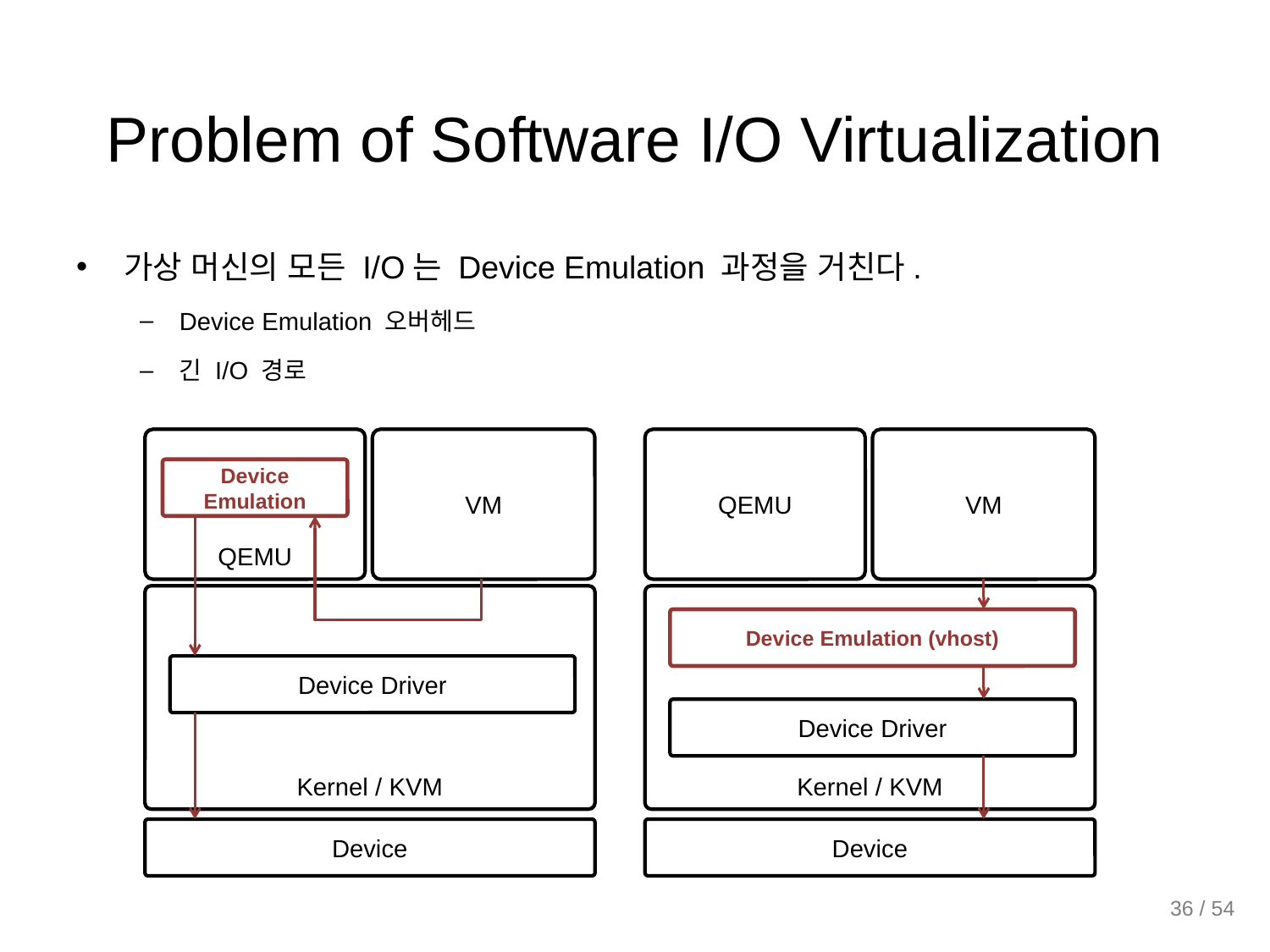

# Problem of Software I/O Virtualization
가상 머신의 모든 I/O는 Device Emulation 과정을 거친다.
Device Emulation 오버헤드
긴 I/O 경로
QEMU
VM
Device Emulation
Kernel / KVM
Device Driver
Device
QEMU
VM
Kernel / KVM
Device Emulation (vhost)
Device Driver
Device

36